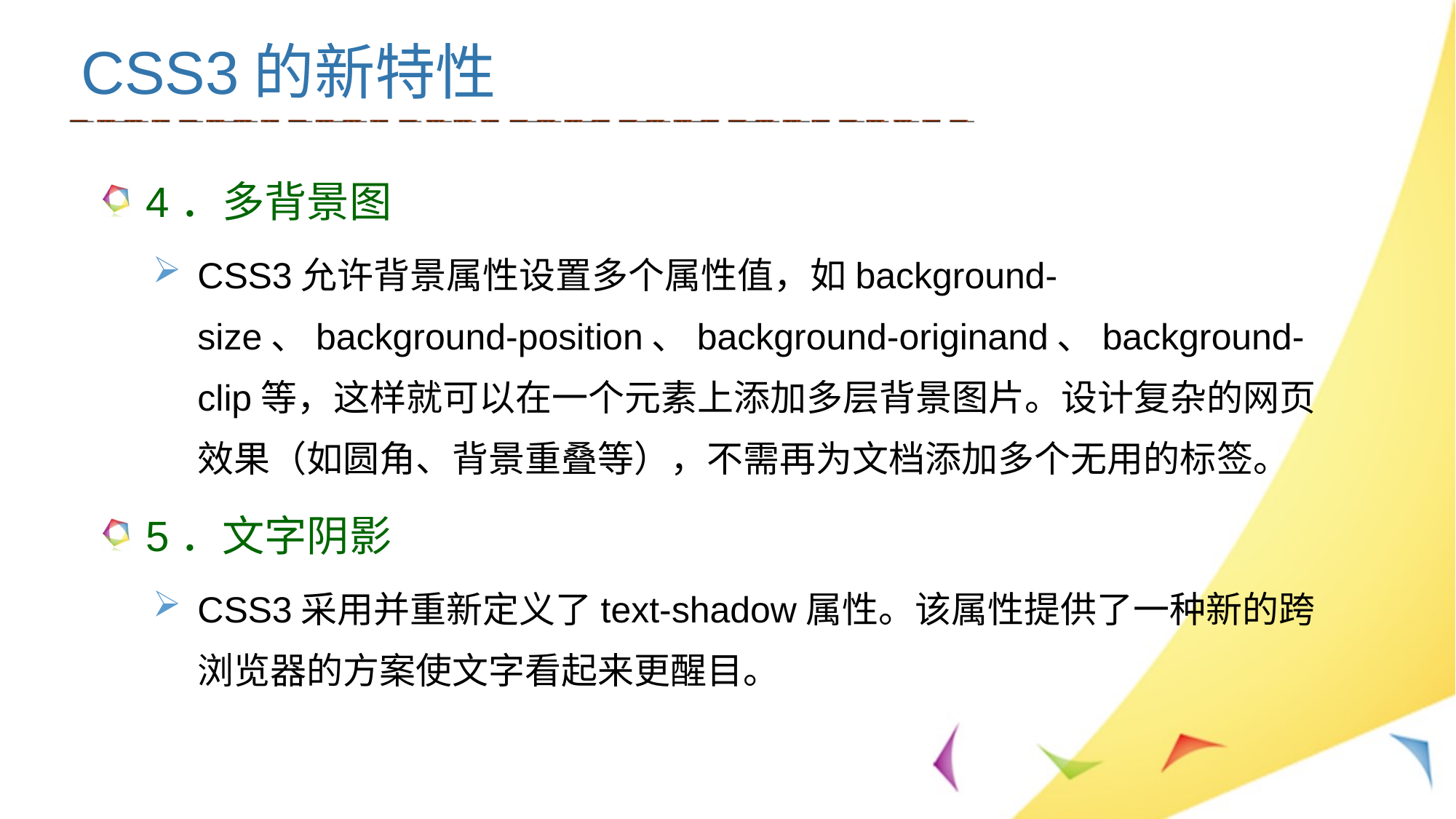

CSS3的新特性
4．多背景图
CSS3允许背景属性设置多个属性值，如background-size、background-position、background-originand、background-clip等，这样就可以在一个元素上添加多层背景图片。设计复杂的网页效果（如圆角、背景重叠等），不需再为文档添加多个无用的标签。
5．文字阴影
CSS3采用并重新定义了text-shadow属性。该属性提供了一种新的跨浏览器的方案使文字看起来更醒目。